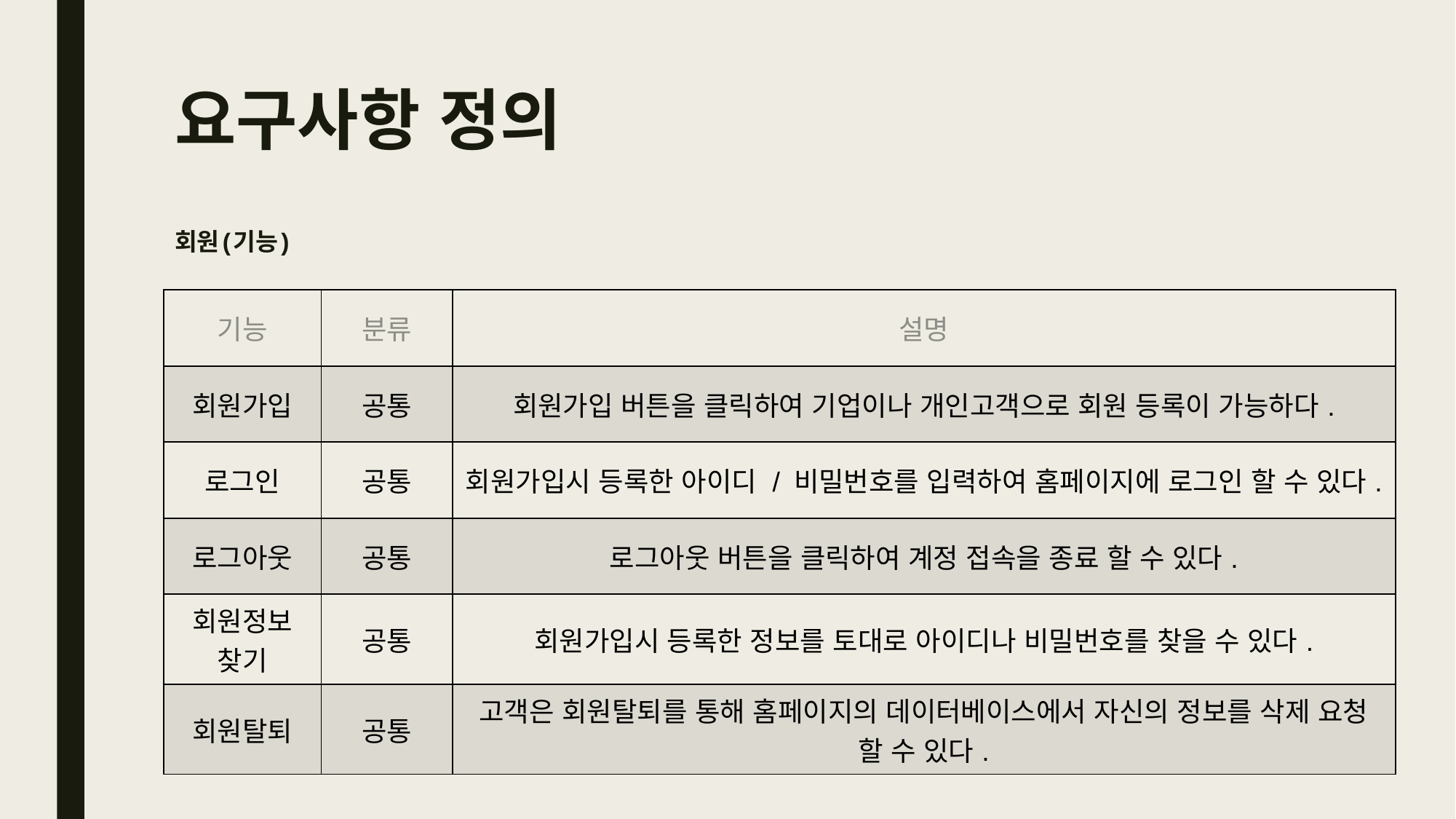

# 요구사항 정의
회원(기능)
| 기능 | 분류 | 설명 |
| --- | --- | --- |
| 회원가입 | 공통 | 회원가입 버튼을 클릭하여 기업이나 개인고객으로 회원 등록이 가능하다. |
| 로그인 | 공통 | 회원가입시 등록한 아이디 / 비밀번호를 입력하여 홈페이지에 로그인 할 수 있다. |
| 로그아웃 | 공통 | 로그아웃 버튼을 클릭하여 계정 접속을 종료 할 수 있다. |
| 회원정보 찾기 | 공통 | 회원가입시 등록한 정보를 토대로 아이디나 비밀번호를 찾을 수 있다. |
| 회원탈퇴 | 공통 | 고객은 회원탈퇴를 통해 홈페이지의 데이터베이스에서 자신의 정보를 삭제 요청 할 수 있다. |